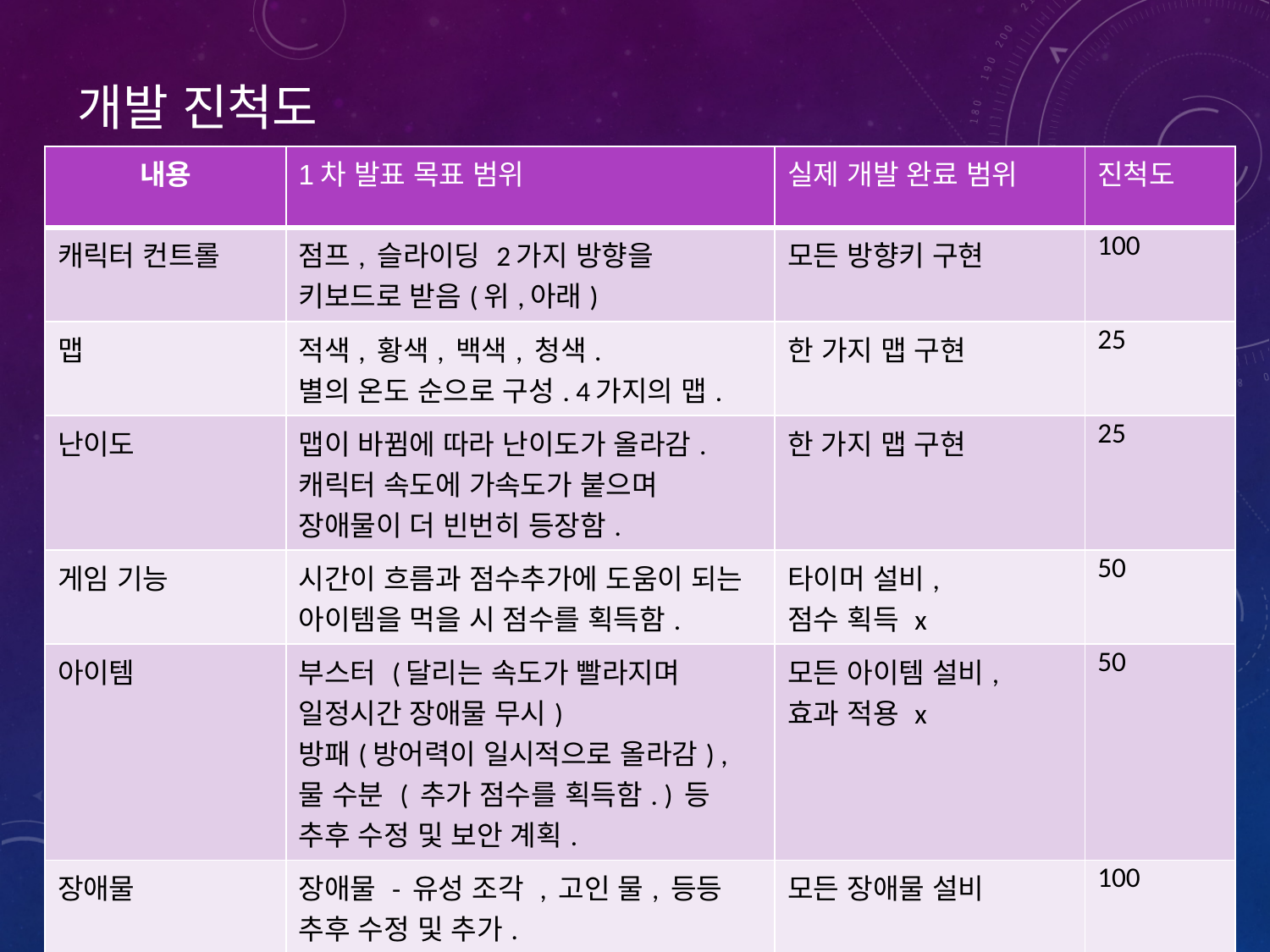

# 개발 진척도
| 내용 | 1차 발표 목표 범위 | 실제 개발 완료 범위 | 진척도 |
| --- | --- | --- | --- |
| 캐릭터 컨트롤 | 점프, 슬라이딩 2가지 방향을 키보드로 받음(위,아래) | 모든 방향키 구현 | 100 |
| 맵 | 적색, 황색, 백색, 청색. 별의 온도 순으로 구성. 4가지의 맵. | 한 가지 맵 구현 | 25 |
| 난이도 | 맵이 바뀜에 따라 난이도가 올라감. 캐릭터 속도에 가속도가 붙으며 장애물이 더 빈번히 등장함. | 한 가지 맵 구현 | 25 |
| 게임 기능 | 시간이 흐름과 점수추가에 도움이 되는 아이템을 먹을 시 점수를 획득함. | 타이머 설비, 점수 획득 x | 50 |
| 아이템 | 부스터 (달리는 속도가 빨라지며 일정시간 장애물 무시) 방패(방어력이 일시적으로 올라감) , 물 수분 ( 추가 점수를 획득함. ) 등 추후 수정 및 보안 계획. | 모든 아이템 설비, 효과 적용 x | 50 |
| 장애물 | 장애물 - 유성 조각 , 고인 물, 등등 추후 수정 및 추가. | 모든 장애물 설비 | 100 |
| 사운드 | 뛰는 소리 , 장애물과 충돌 시 나는 소리, 아이템 획득 시 나는 효과음, 배경 음악 등. | 모든 사운드 적용 | 100 |